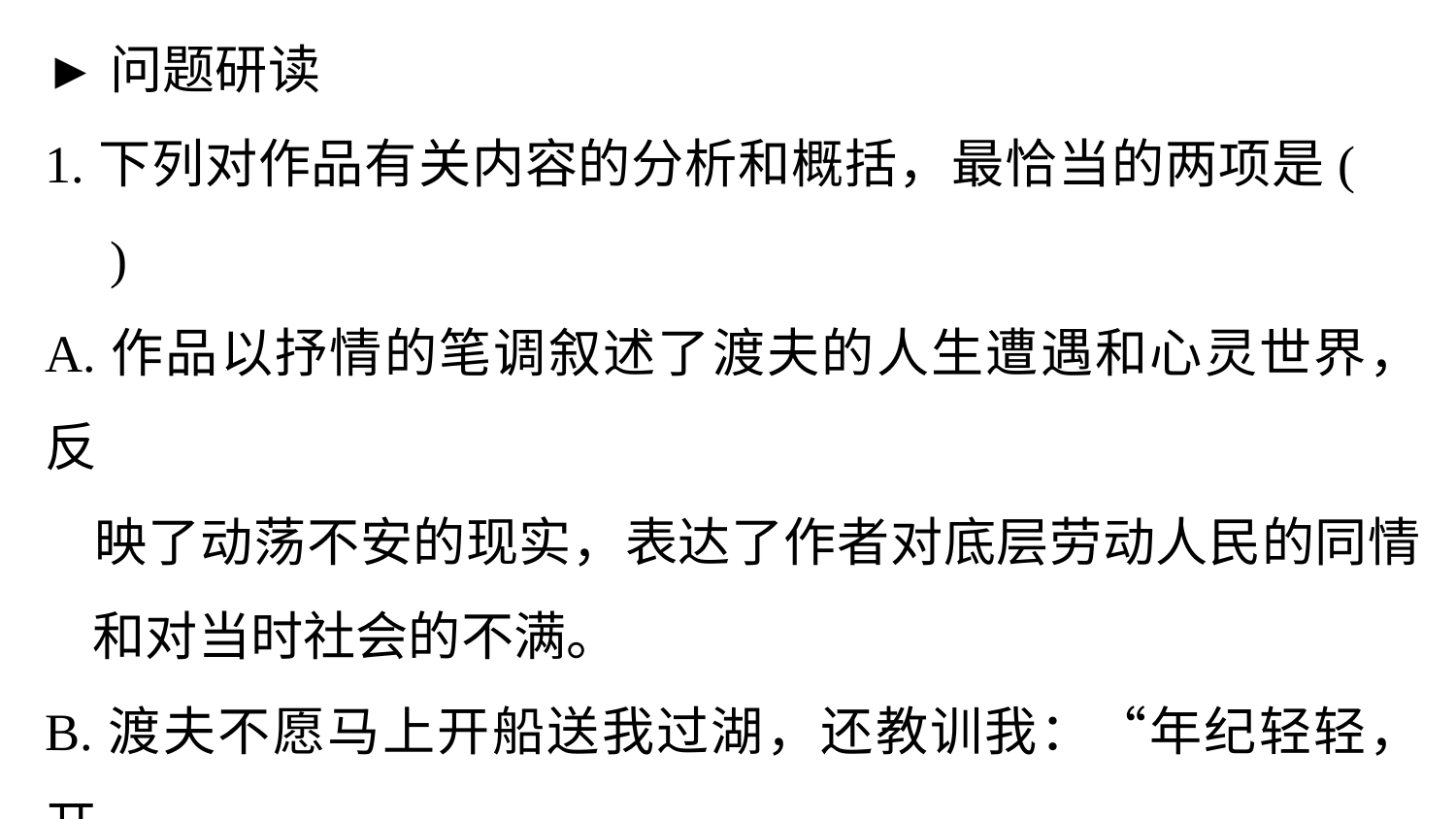

►问题研读
1.下列对作品有关内容的分析和概括，最恰当的两项是(　　)
A.作品以抒情的笔调叙述了渡夫的人生遭遇和心灵世界，反
    映了动荡不安的现实，表达了作者对底层劳动人民的同情
    和对当时社会的不满。
B.渡夫不愿马上开船送我过湖，还教训我：“年纪轻轻，开
    口就是‘钱’，有钱就命都不要了吗？”这让我暗自吃惊，
    因为我担心他谋财害命。